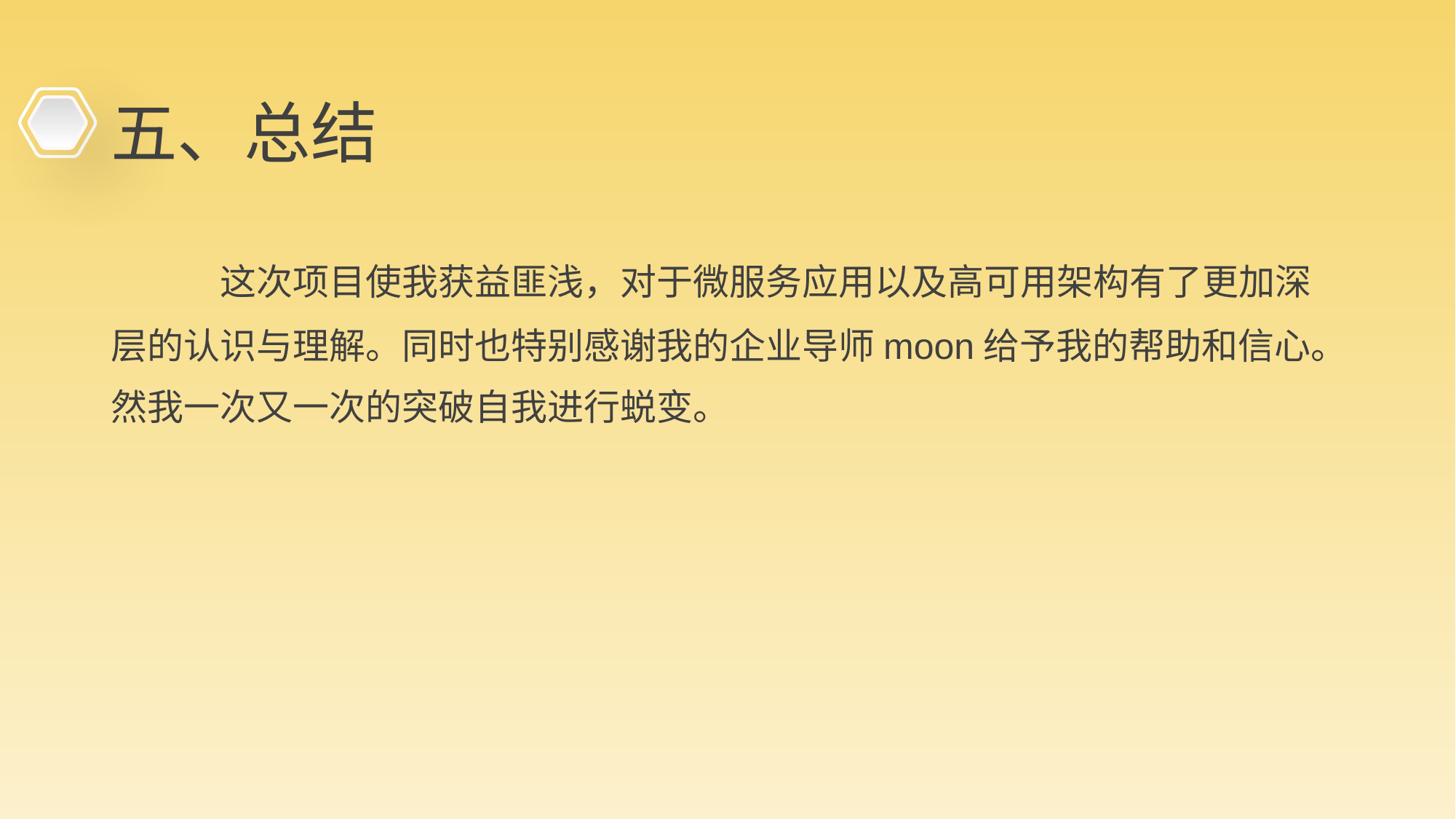

# 五、总结
	这次项目使我获益匪浅，对于微服务应用以及高可用架构有了更加深层的认识与理解。同时也特别感谢我的企业导师moon给予我的帮助和信心。然我一次又一次的突破自我进行蜕变。